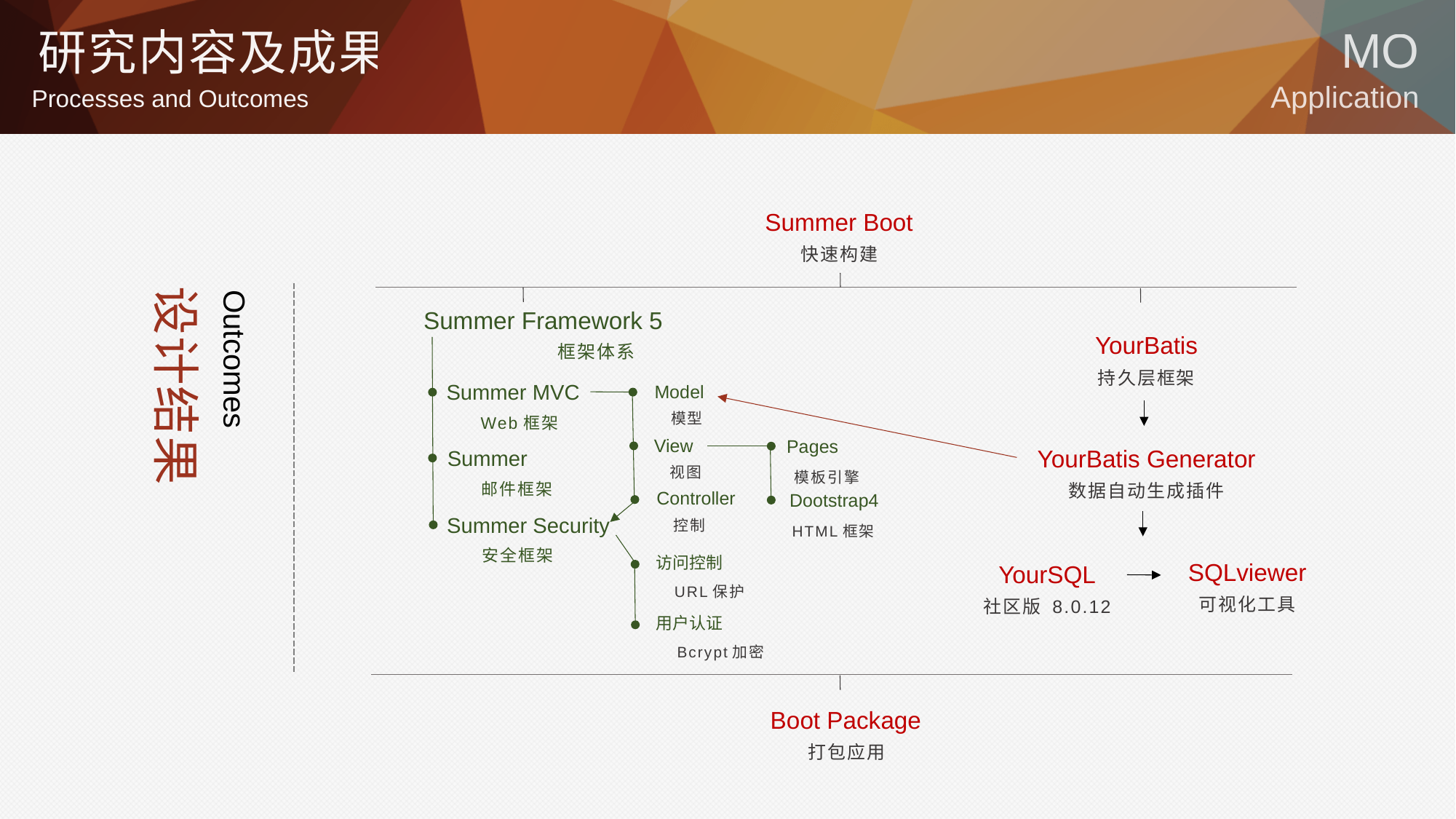

研究内容及成果
Processes and Outcomes
Summer Boot
快速构建
设计结果
Outcomes
Summer Framework 5
YourBatis
框架体系
持久层框架
Summer MVC
Model

模型
Web框架
View
Pages
YourBatis Generator
Summer

视图
模板引擎

邮件框架
数据自动生成插件
Controller
Dootstrap4

控制
HTML框架
Summer Security

安全框架
访问控制
SQLviewer
YourSQL

URL保护
可视化工具
社区版 8.0.12
用户认证

Bcrypt加密
Boot Package
打包应用